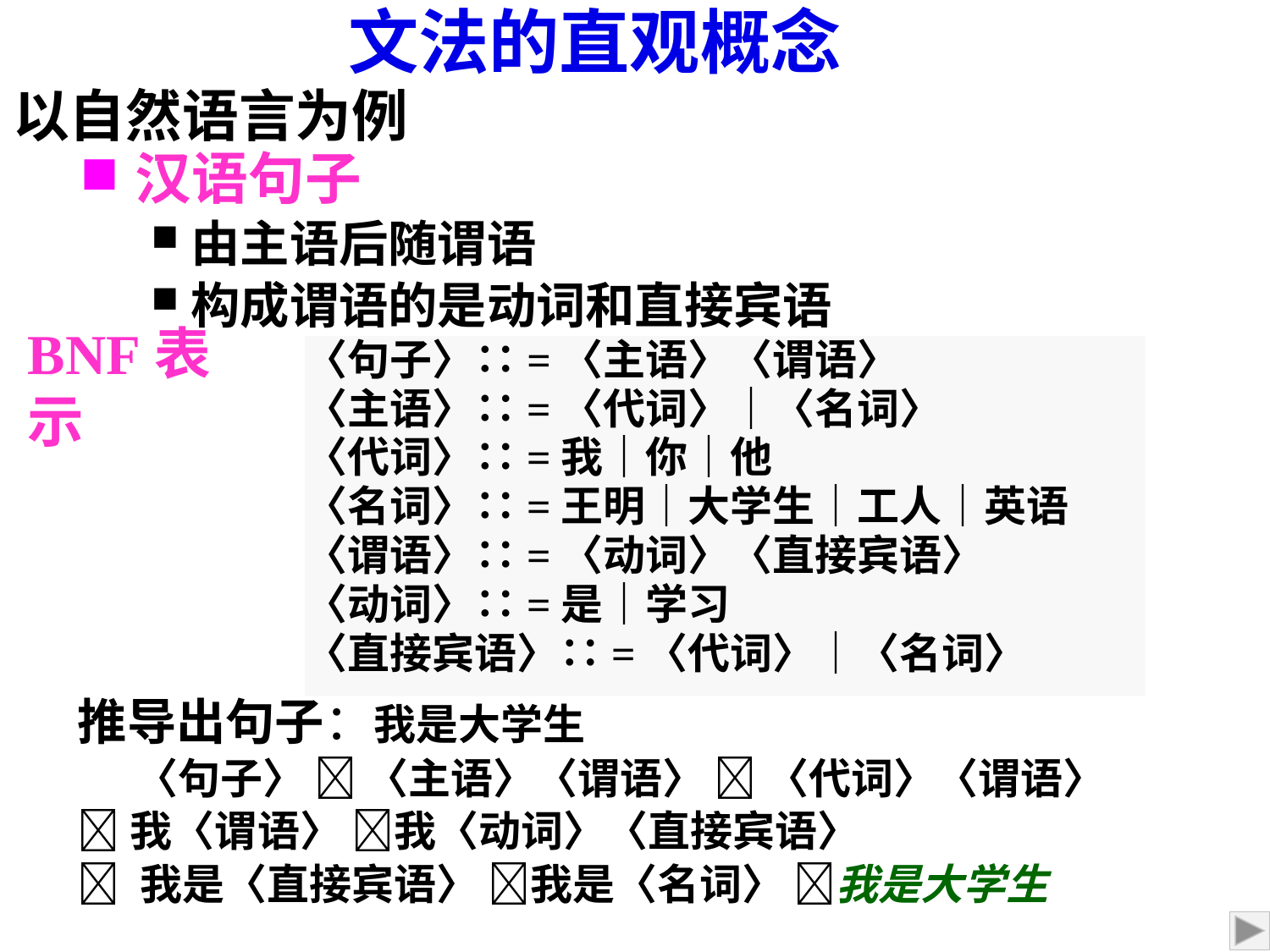

文法的直观概念
# 以自然语言为例
汉语句子
由主语后随谓语
构成谓语的是动词和直接宾语
〈句子〉∷=〈主语〉〈谓语〉
〈主语〉∷=〈代词〉｜〈名词〉
〈代词〉∷=我｜你｜他
〈名词〉∷=王明｜大学生｜工人｜英语
〈谓语〉∷=〈动词〉〈直接宾语〉
〈动词〉∷=是｜学习
〈直接宾语〉∷=〈代词〉｜〈名词〉
BNF表示
推导出句子：我是大学生
     〈句子〉 ⇒ 〈主语〉〈谓语〉 ⇒ 〈代词〉〈谓语〉
⇒我〈谓语〉 ⇒我〈动词〉〈直接宾语〉
⇒ 我是〈直接宾语〉 ⇒我是〈名词〉 ⇒我是大学生
2020/9/9

第 2 页